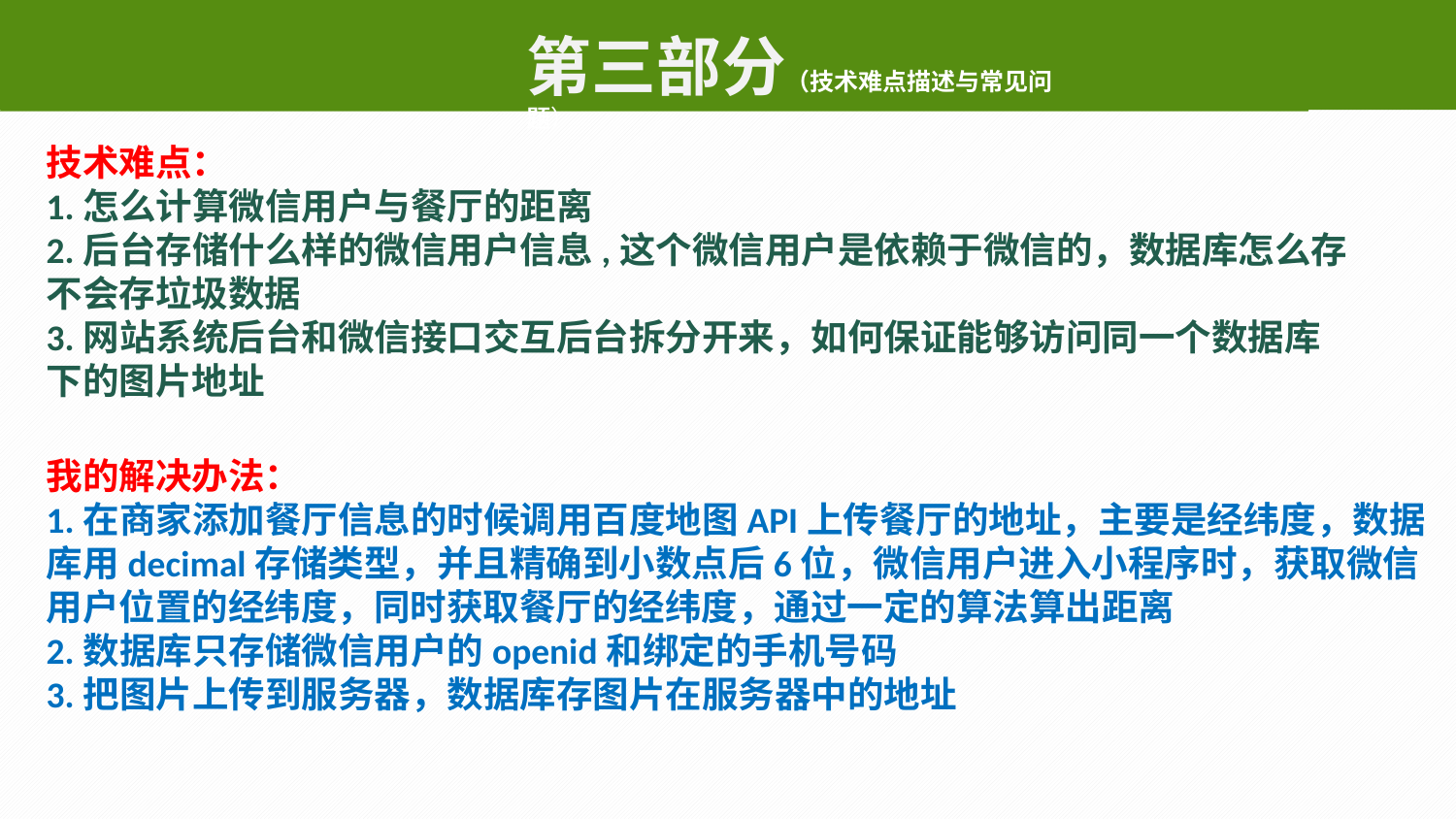

第三部分（技术难点描述与常见问题）

选题背景

技术难点：
1.怎么计算微信用户与餐厅的距离
2.后台存储什么样的微信用户信息,这个微信用户是依赖于微信的，数据库怎么存不会存垃圾数据
3.网站系统后台和微信接口交互后台拆分开来，如何保证能够访问同一个数据库下的图片地址
我的解决办法：
1.在商家添加餐厅信息的时候调用百度地图API上传餐厅的地址，主要是经纬度，数据库用decimal存储类型，并且精确到小数点后6位，微信用户进入小程序时，获取微信用户位置的经纬度，同时获取餐厅的经纬度，通过一定的算法算出距离
2.数据库只存储微信用户的openid和绑定的手机号码
3.把图片上传到服务器，数据库存图片在服务器中的地址